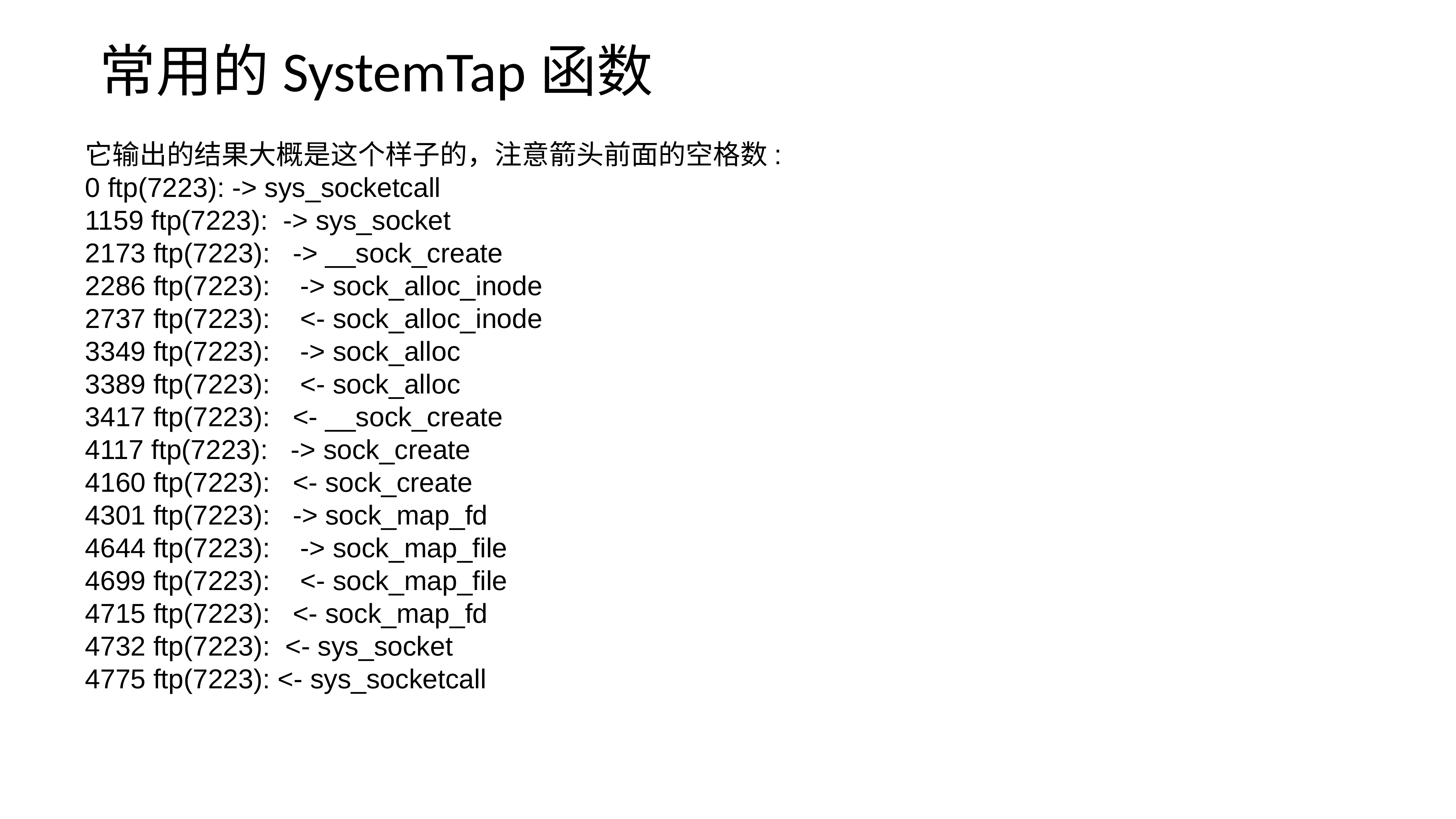

常用的SystemTap函数
它输出的结果大概是这个样子的，注意箭头前面的空格数:
0 ftp(7223): -> sys_socketcall
1159 ftp(7223):  -> sys_socket
2173 ftp(7223):   -> __sock_create
2286 ftp(7223):    -> sock_alloc_inode
2737 ftp(7223):    <- sock_alloc_inode
3349 ftp(7223):    -> sock_alloc
3389 ftp(7223):    <- sock_alloc
3417 ftp(7223):   <- __sock_create
4117 ftp(7223):   -> sock_create
4160 ftp(7223):   <- sock_create
4301 ftp(7223):   -> sock_map_fd
4644 ftp(7223):    -> sock_map_file
4699 ftp(7223):    <- sock_map_file
4715 ftp(7223):   <- sock_map_fd
4732 ftp(7223):  <- sys_socket
4775 ftp(7223): <- sys_socketcall